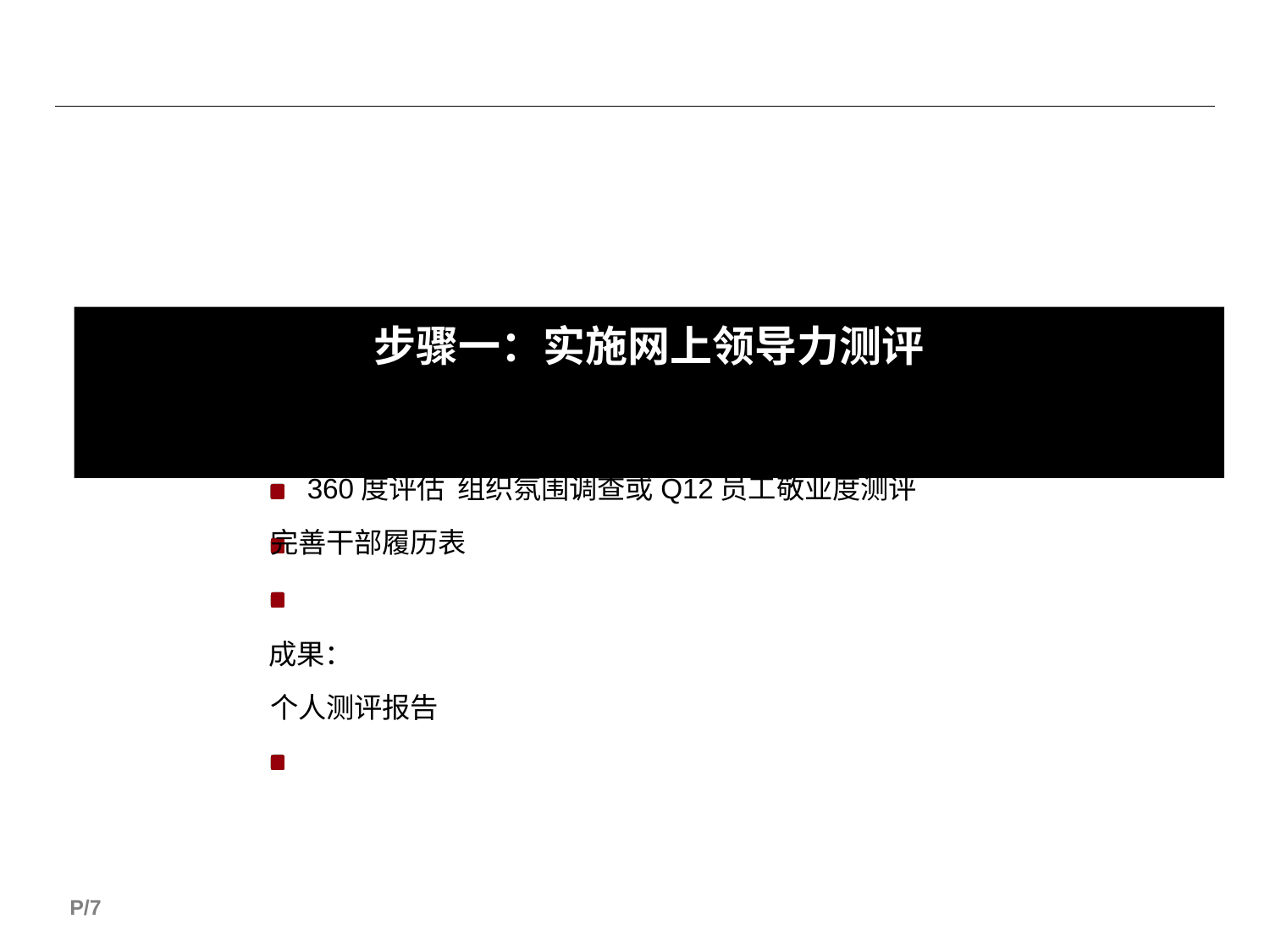

# 步骤一：实施网上领导力测评
主要策略：  基于A公司领导力模型、通用文化价值观，实施360度评估  组织氛围调查或Q12员工敬业度测评
完善干部履历表

成果：
个人测评报告

P/7